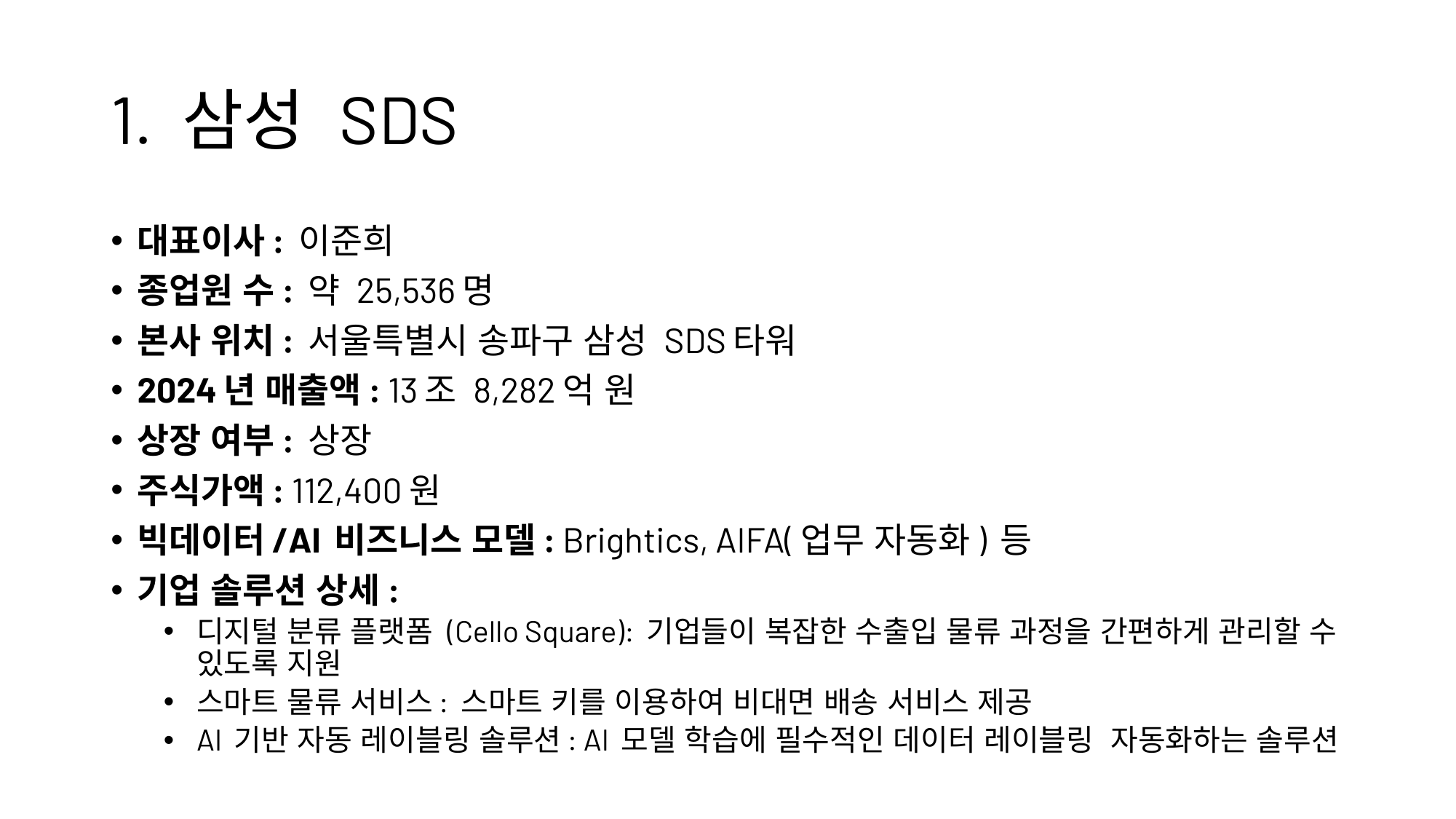

# 1. 삼성 SDS
대표이사: 이준희
종업원 수: 약 25,536명
본사 위치: 서울특별시 송파구 삼성 SDS타워
2024년 매출액: 13조 8,282억 원
상장 여부: 상장
주식가액: 112,400원
빅데이터/AI 비즈니스 모델: Brightics, AIFA(업무 자동화) 등
기업 솔루션 상세:
디지털 분류 플랫폼 (Cello Square): 기업들이 복잡한 수출입 물류 과정을 간편하게 관리할 수 있도록 지원
스마트 물류 서비스: 스마트 키를 이용하여 비대면 배송 서비스 제공
AI 기반 자동 레이블링 솔루션: AI 모델 학습에 필수적인 데이터 레이블링  자동화하는 솔루션